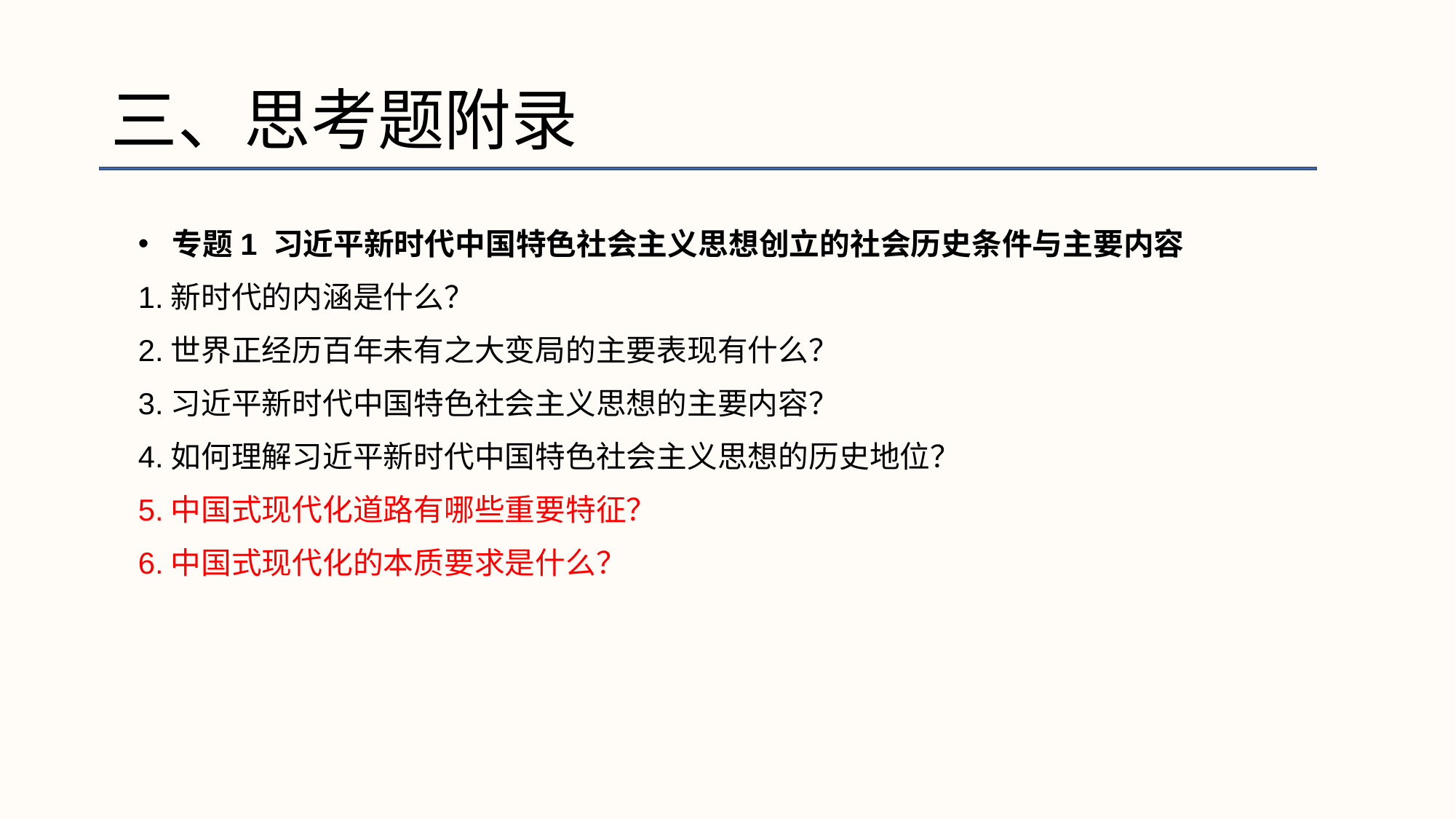

# 三、思考题附录

专题1 习近平新时代中国特色社会主义思想创立的社会历史条件与主要内容
1.新时代的内涵是什么？
2.世界正经历百年未有之大变局的主要表现有什么？
3.习近平新时代中国特色社会主义思想的主要内容？
4.如何理解习近平新时代中国特色社会主义思想的历史地位？
5.中国式现代化道路有哪些重要特征？
6.中国式现代化的本质要求是什么？